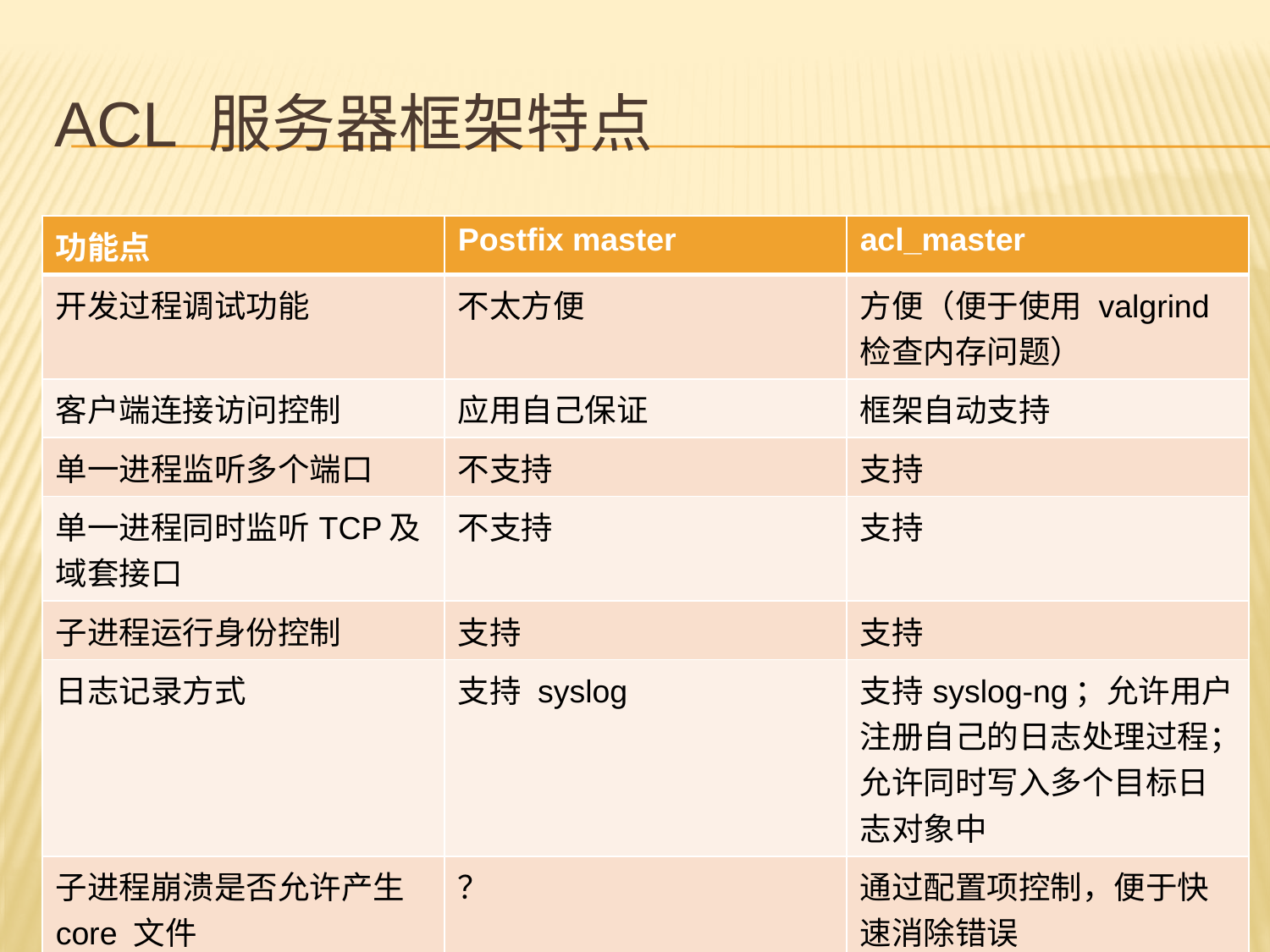

# ACL 服务器框架特点
| 功能点 | Postfix master | acl\_master |
| --- | --- | --- |
| 开发过程调试功能 | 不太方便 | 方便（便于使用 valgrind 检查内存问题） |
| 客户端连接访问控制 | 应用自己保证 | 框架自动支持 |
| 单一进程监听多个端口 | 不支持 | 支持 |
| 单一进程同时监听TCP及域套接口 | 不支持 | 支持 |
| 子进程运行身份控制 | 支持 | 支持 |
| 日志记录方式 | 支持 syslog | 支持syslog-ng；允许用户注册自己的日志处理过程；允许同时写入多个目标日志对象中 |
| 子进程崩溃是否允许产生 core 文件 | ？ | 通过配置项控制，便于快速消除错误 |